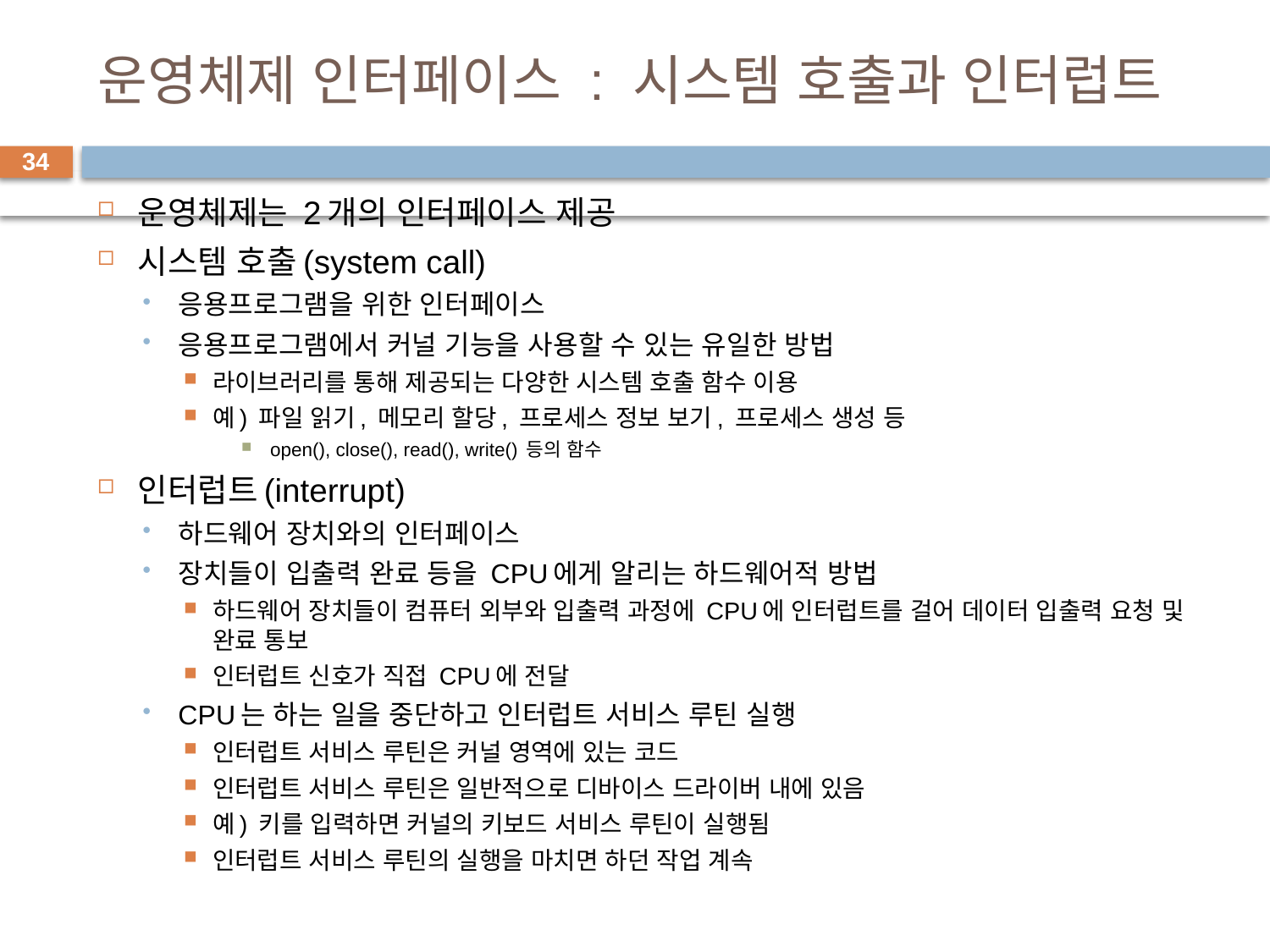

# 운영체제 인터페이스 : 시스템 호출과 인터럽트
34
운영체제는 2개의 인터페이스 제공
시스템 호출(system call)
응용프로그램을 위한 인터페이스
응용프로그램에서 커널 기능을 사용할 수 있는 유일한 방법
라이브러리를 통해 제공되는 다양한 시스템 호출 함수 이용
예) 파일 읽기, 메모리 할당, 프로세스 정보 보기, 프로세스 생성 등
open(), close(), read(), write() 등의 함수
인터럽트(interrupt)
하드웨어 장치와의 인터페이스
장치들이 입출력 완료 등을 CPU에게 알리는 하드웨어적 방법
하드웨어 장치들이 컴퓨터 외부와 입출력 과정에 CPU에 인터럽트를 걸어 데이터 입출력 요청 및 완료 통보
인터럽트 신호가 직접 CPU에 전달
CPU는 하는 일을 중단하고 인터럽트 서비스 루틴 실행
인터럽트 서비스 루틴은 커널 영역에 있는 코드
인터럽트 서비스 루틴은 일반적으로 디바이스 드라이버 내에 있음
예) 키를 입력하면 커널의 키보드 서비스 루틴이 실행됨
인터럽트 서비스 루틴의 실행을 마치면 하던 작업 계속